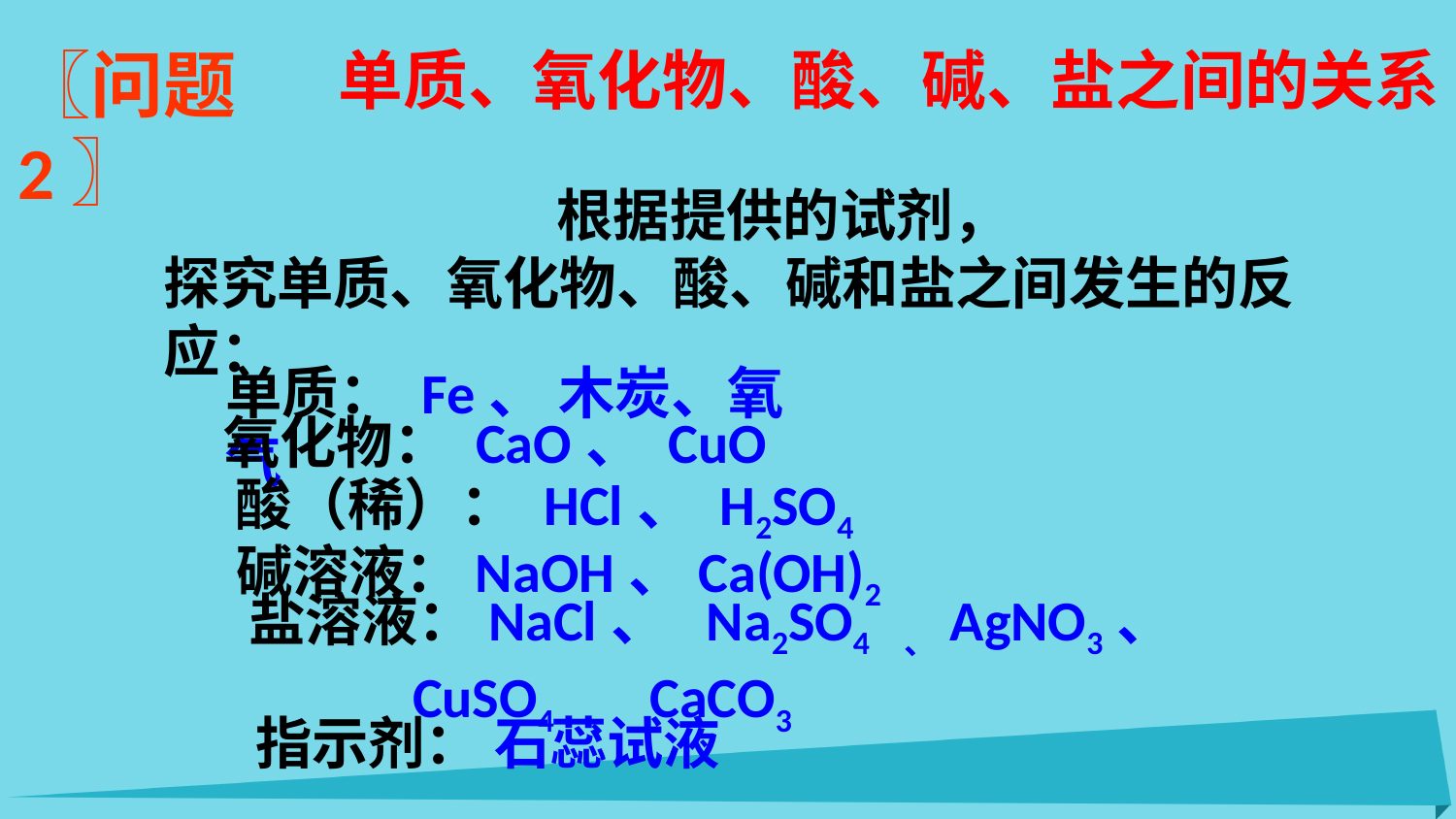

〖问题2〗
单质、氧化物、酸、碱、盐之间的关系
根据提供的试剂，
探究单质、氧化物、酸、碱和盐之间发生的反应：
单质： Fe、 木炭、氧气
氧化物： CaO、 CuO
酸（稀）： HCl、 H2SO4
碱溶液：NaOH、Ca(OH)2
  盐溶液：NaCl、  Na2SO4  、AgNO3、
                           CuSO4   、 CaCO3
指示剂： 石蕊试液